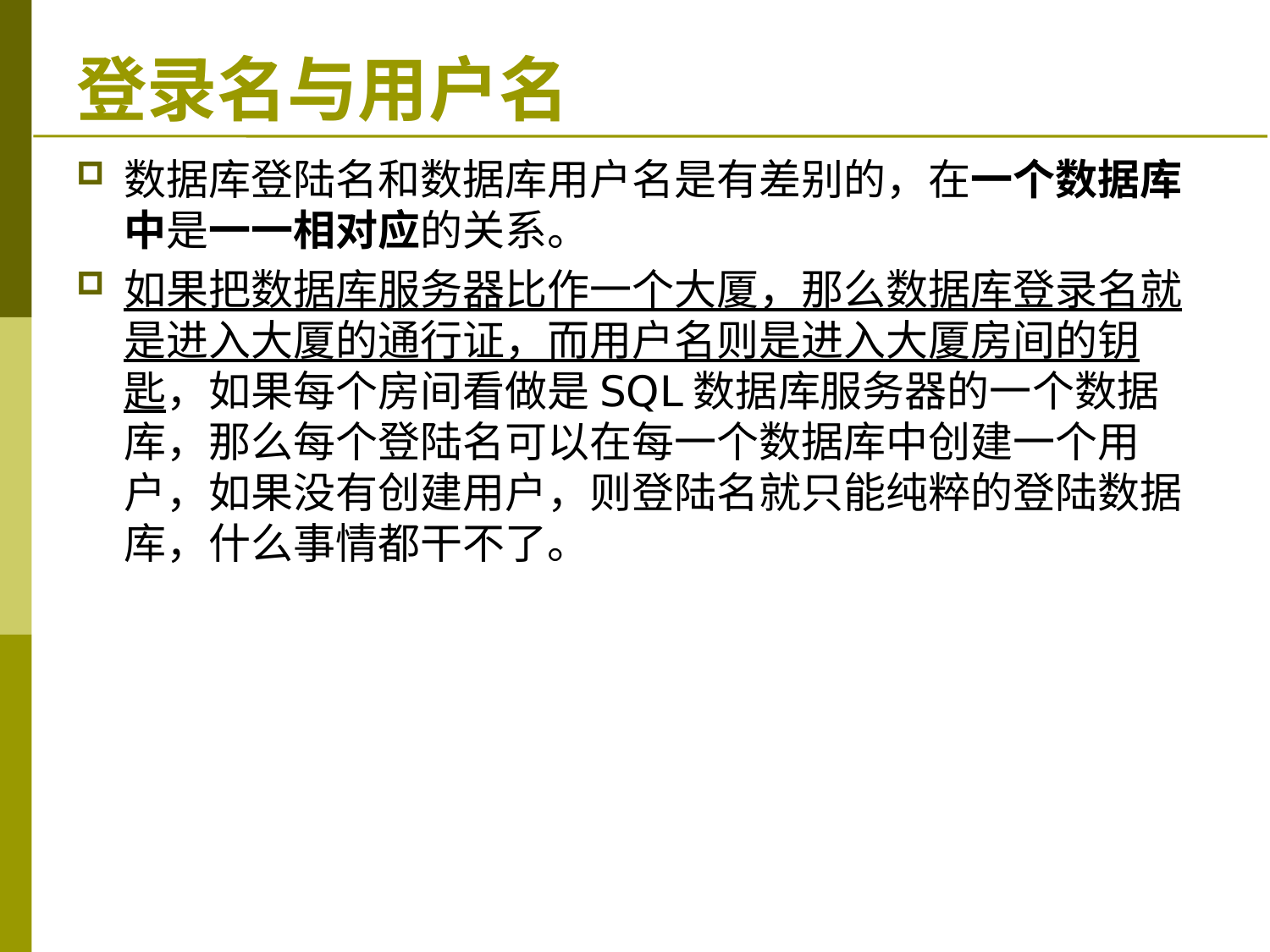

# 登录名与用户名
数据库登陆名和数据库用户名是有差别的，在一个数据库中是一一相对应的关系。
如果把数据库服务器比作一个大厦，那么数据库登录名就是进入大厦的通行证，而用户名则是进入大厦房间的钥匙，如果每个房间看做是SQL数据库服务器的一个数据库，那么每个登陆名可以在每一个数据库中创建一个用户，如果没有创建用户，则登陆名就只能纯粹的登陆数据库，什么事情都干不了。